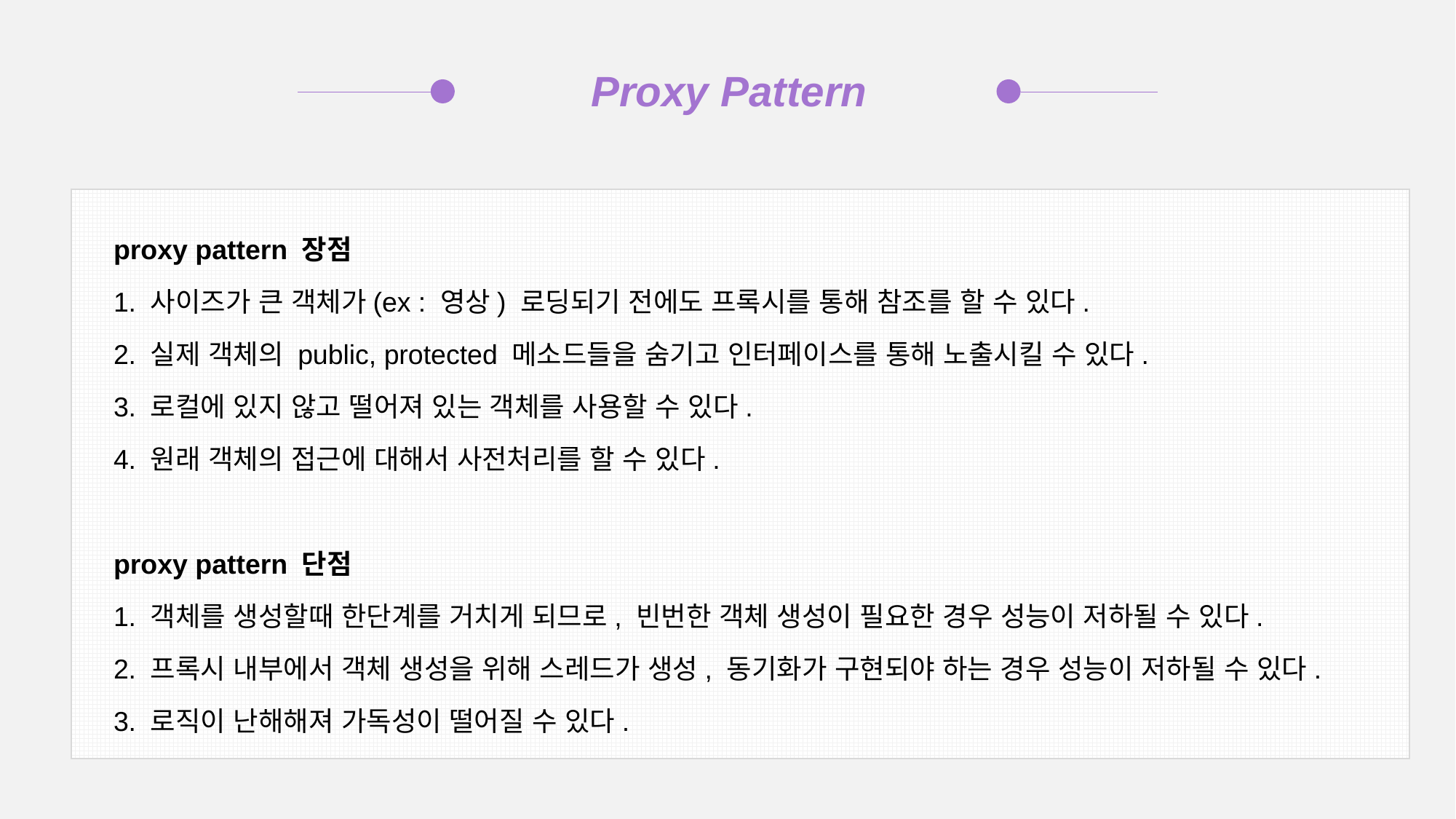

Proxy Pattern

proxy pattern 장점
1. 사이즈가 큰 객체가(ex : 영상) 로딩되기 전에도 프록시를 통해 참조를 할 수 있다.
2. 실제 객체의 public, protected 메소드들을 숨기고 인터페이스를 통해 노출시킬 수 있다.
3. 로컬에 있지 않고 떨어져 있는 객체를 사용할 수 있다.
4. 원래 객체의 접근에 대해서 사전처리를 할 수 있다.

proxy pattern 단점
1. 객체를 생성할때 한단계를 거치게 되므로, 빈번한 객체 생성이 필요한 경우 성능이 저하될 수 있다.
2. 프록시 내부에서 객체 생성을 위해 스레드가 생성, 동기화가 구현되야 하는 경우 성능이 저하될 수 있다.
3. 로직이 난해해져 가독성이 떨어질 수 있다.